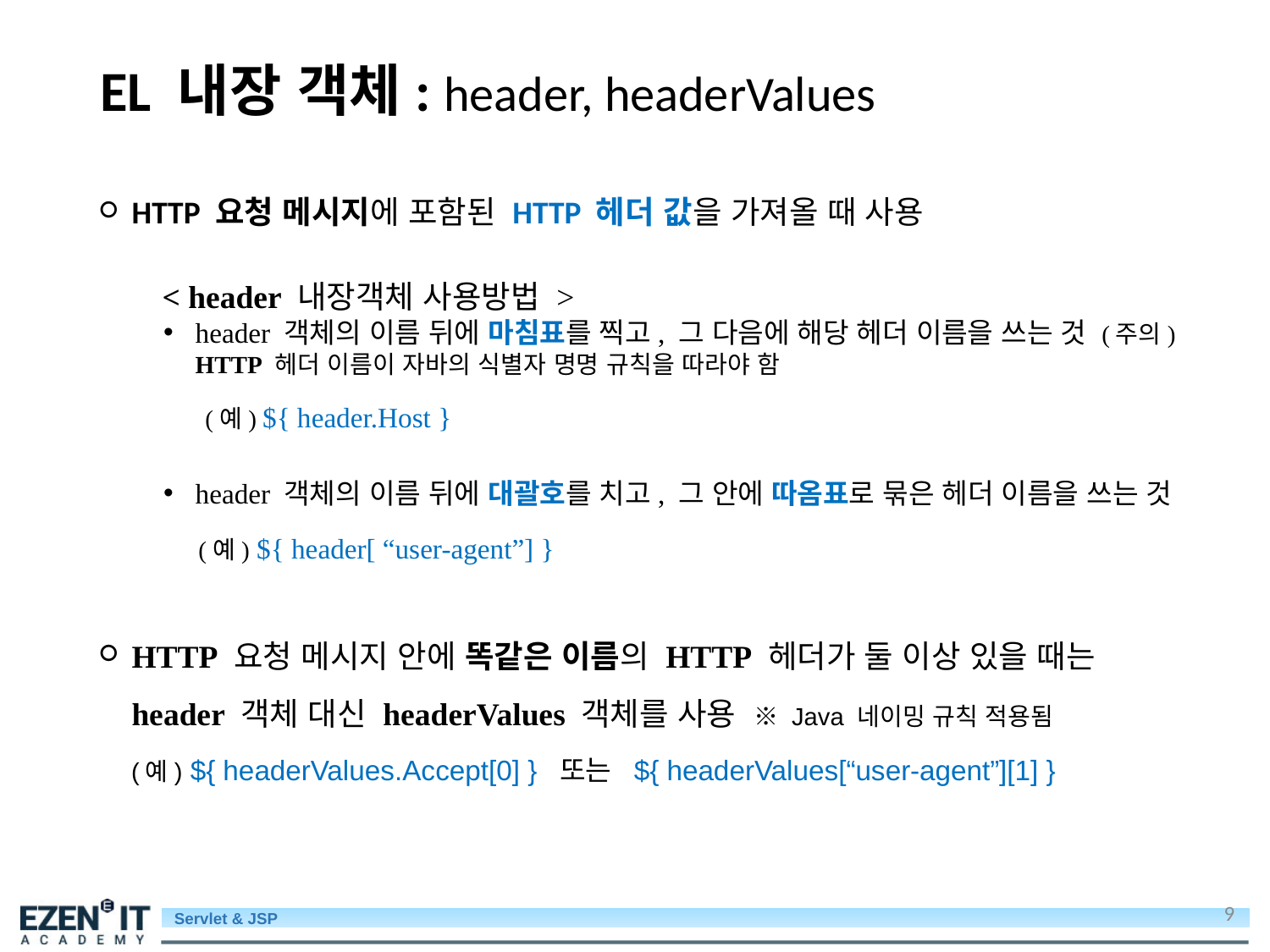

# EL 내장 객체: header, headerValues
HTTP 요청 메시지에 포함된 HTTP 헤더 값을 가져올 때 사용
       < header 내장객체 사용방법 >
header 객체의 이름 뒤에 마침표를 찍고, 그 다음에 해당 헤더 이름을 쓰는 것 (주의) HTTP 헤더 이름이 자바의 식별자 명명 규칙을 따라야 함
      (예) ${ header.Host }
header 객체의 이름 뒤에 대괄호를 치고, 그 안에 따옴표로 묶은 헤더 이름을 쓰는 것
     (예) ${ header[ “user-agent”] }
HTTP 요청 메시지 안에 똑같은 이름의 HTTP 헤더가 둘 이상 있을 때는 header 객체 대신 headerValues 객체를 사용  ※ Java 네이밍 규칙 적용됨
    (예) ${ headerValues.Accept[0] }  또는  ${ headerValues[“user-agent”][1] }

9